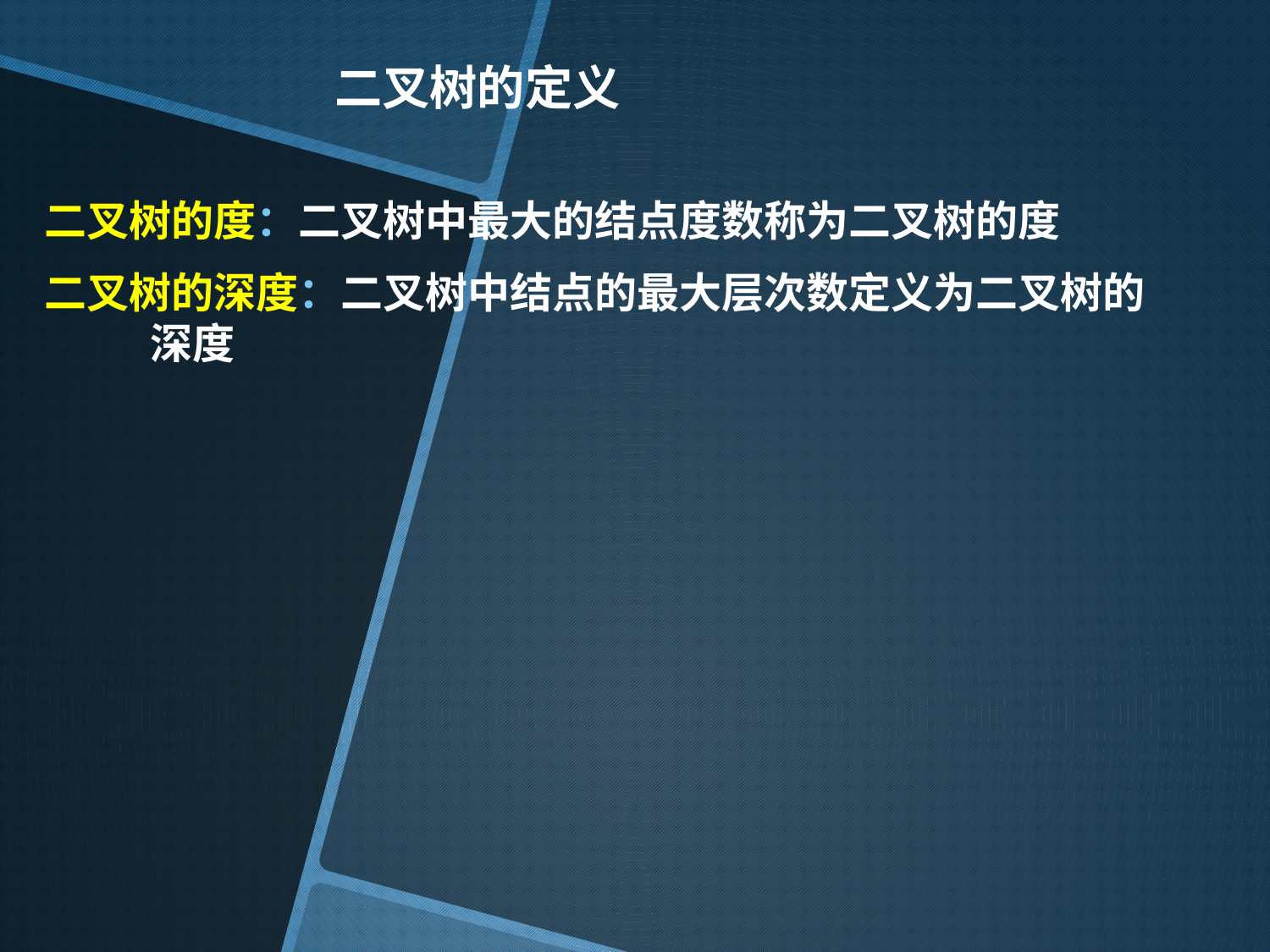

# 二叉树的定义
二叉树的度：二叉树中最大的结点度数称为二叉树的度
二叉树的深度：二叉树中结点的最大层次数定义为二叉树的深度